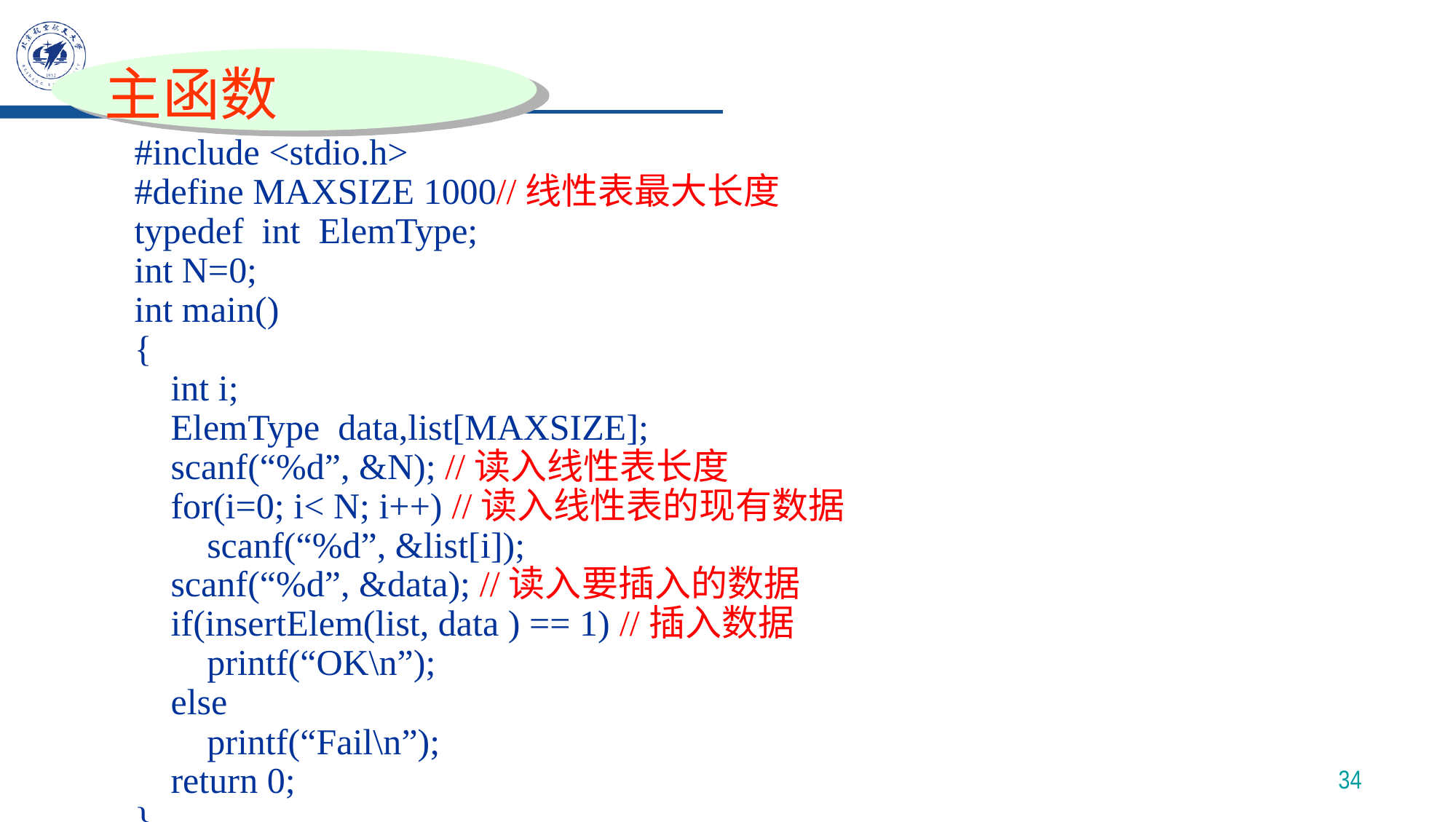

主函数
#include <stdio.h>
#define MAXSIZE 1000//线性表最大长度
typedef  int  ElemType;
int N=0;
int main()
{
    int i;
    ElemType  data,list[MAXSIZE];
    scanf(“%d”, &N); //读入线性表长度
    for(i=0; i< N; i++) //读入线性表的现有数据
        scanf(“%d”, &list[i]);
    scanf(“%d”, &data); //读入要插入的数据
    if(insertElem(list, data ) == 1) //插入数据
        printf(“OK\n”);
    else
        printf(“Fail\n”);
    return 0;
}
34